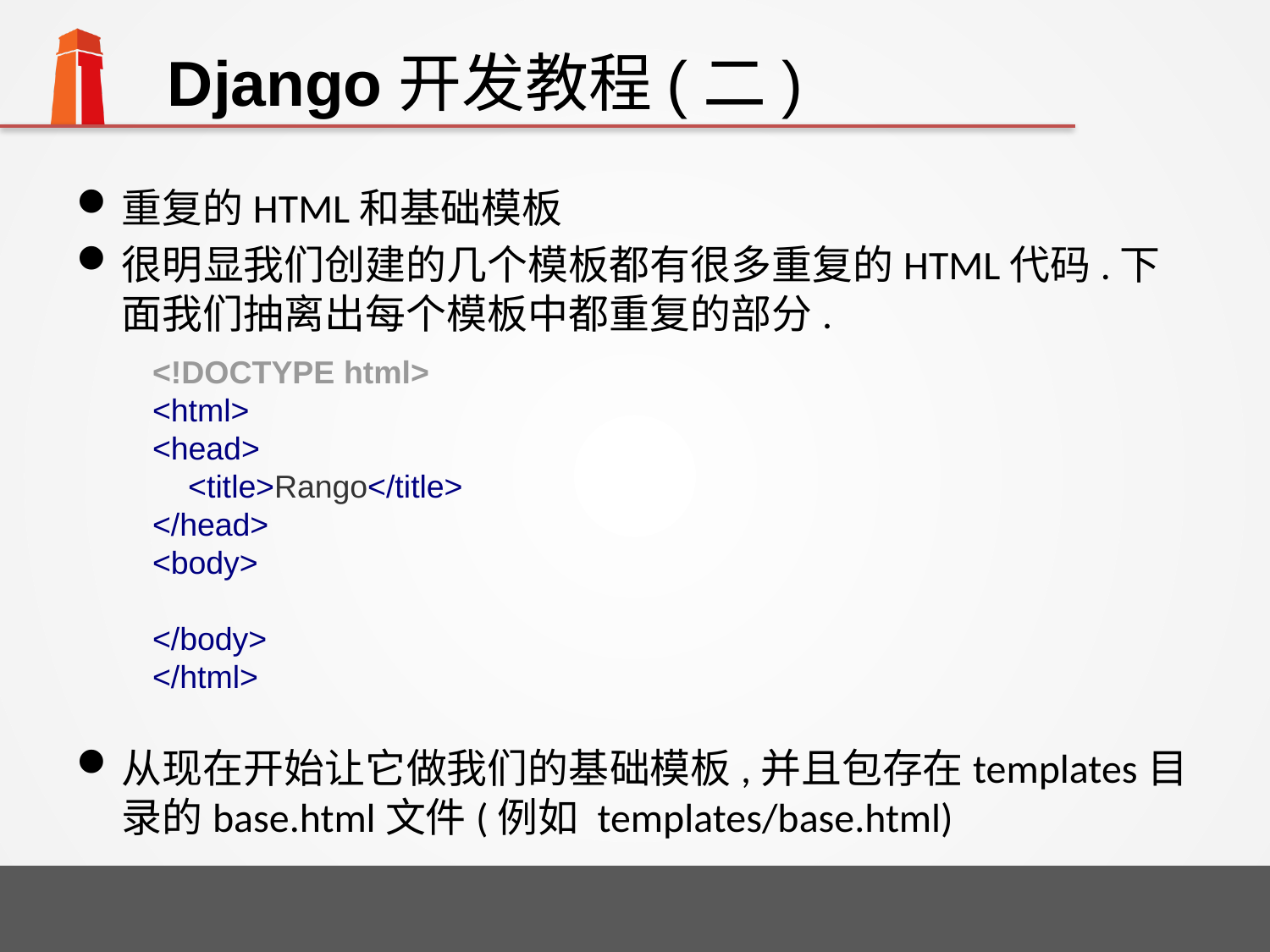

# Django开发教程(二)
重复的HTML和基础模板
很明显我们创建的几个模板都有很多重复的HTML代码.下面我们抽离出每个模板中都重复的部分.

从现在开始让它做我们的基础模板,并且包存在templates目录的base.html文件(例如 templates/base.html)
<!DOCTYPE html>
<html>
<head>
    <title>Rango</title>
</head>
<body>

</body>
</html>